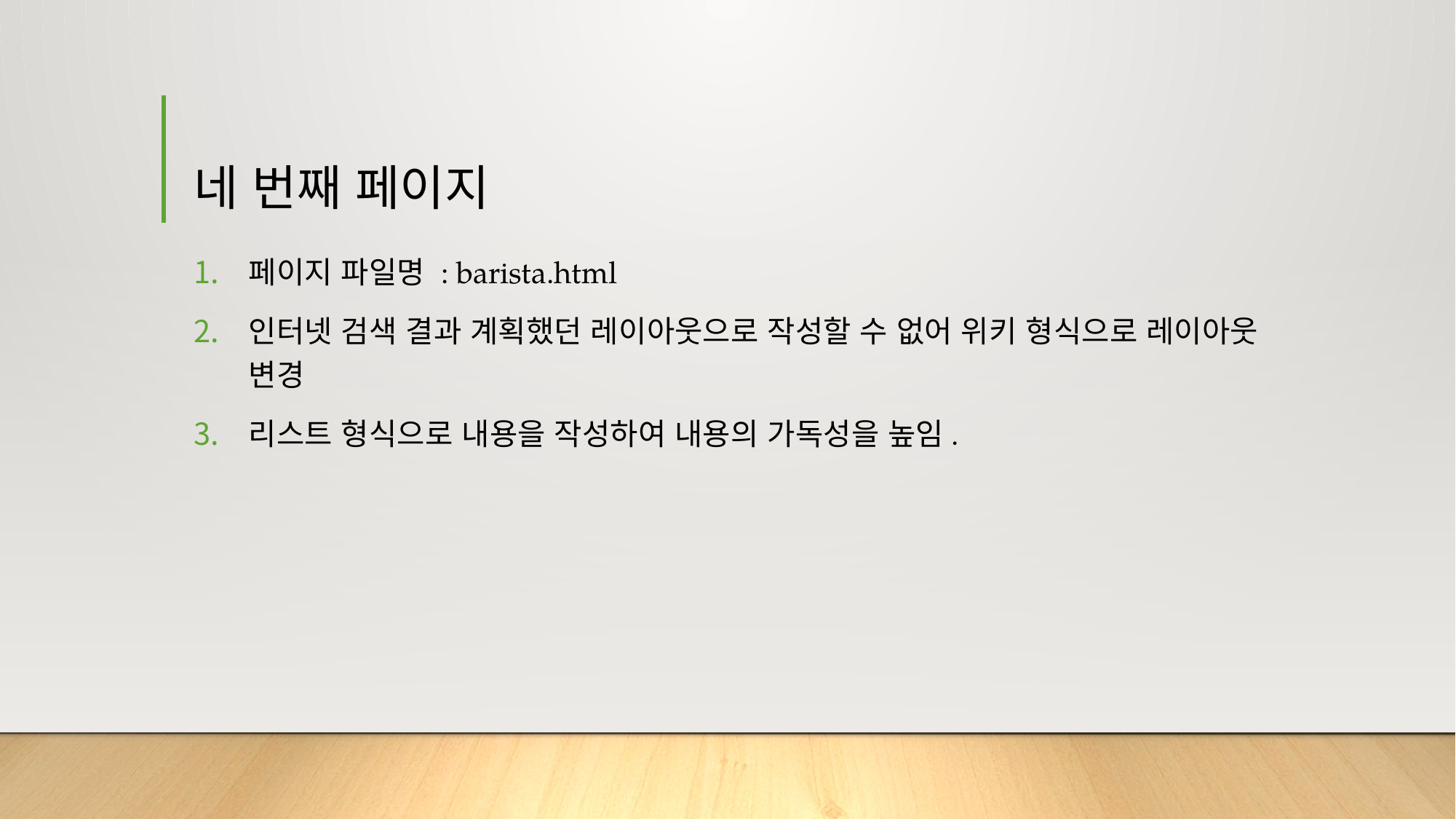

# 네 번째 페이지
페이지 파일명 : barista.html
인터넷 검색 결과 계획했던 레이아웃으로 작성할 수 없어 위키 형식으로 레이아웃 변경
리스트 형식으로 내용을 작성하여 내용의 가독성을 높임.